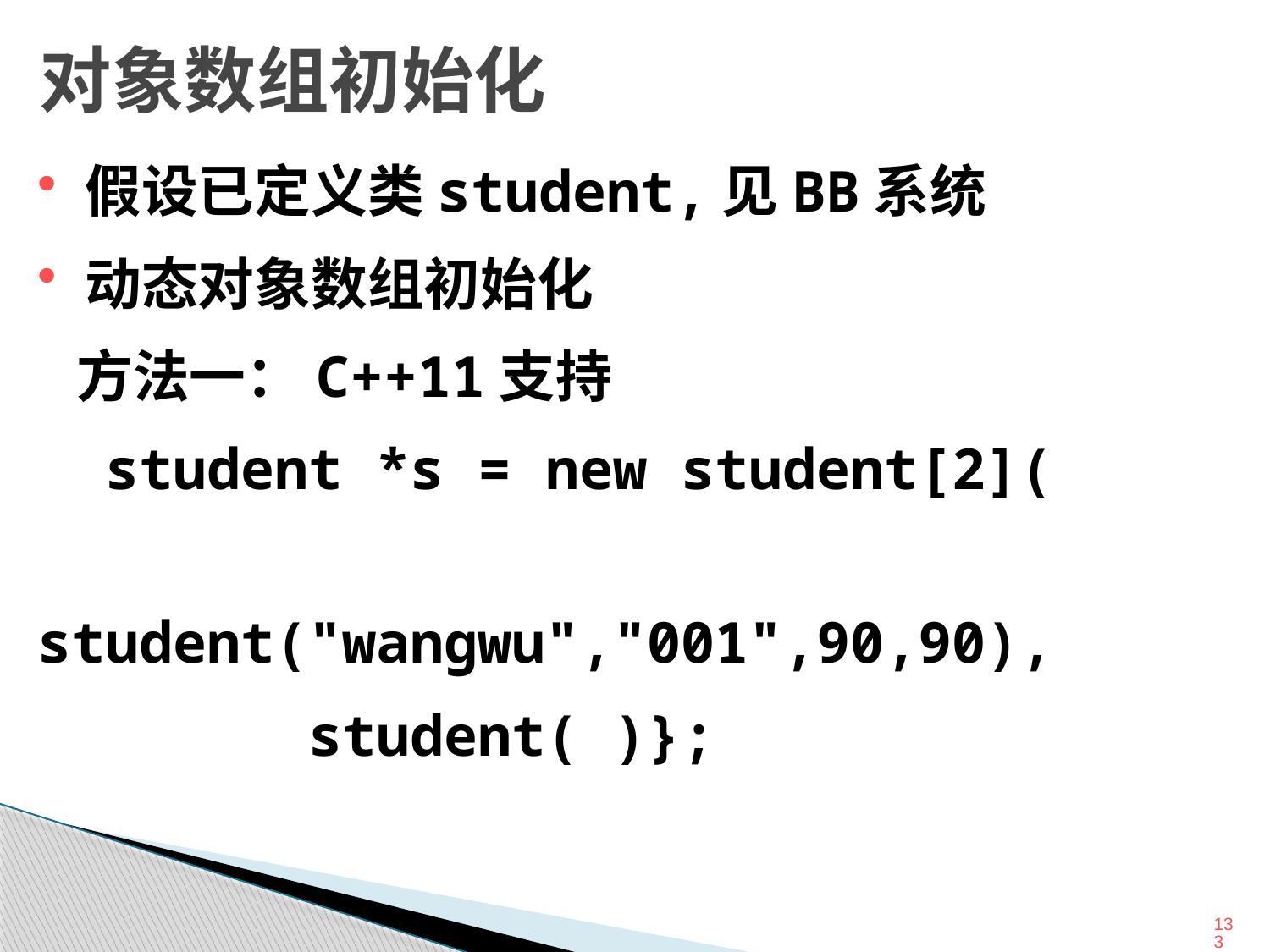

# 对象数组初始化
假设已定义类student,见BB系统
动态对象数组初始化
  方法一：C++11支持
  student *s = new student[2](
        student("wangwu","001",90,90),
        student( )};
133